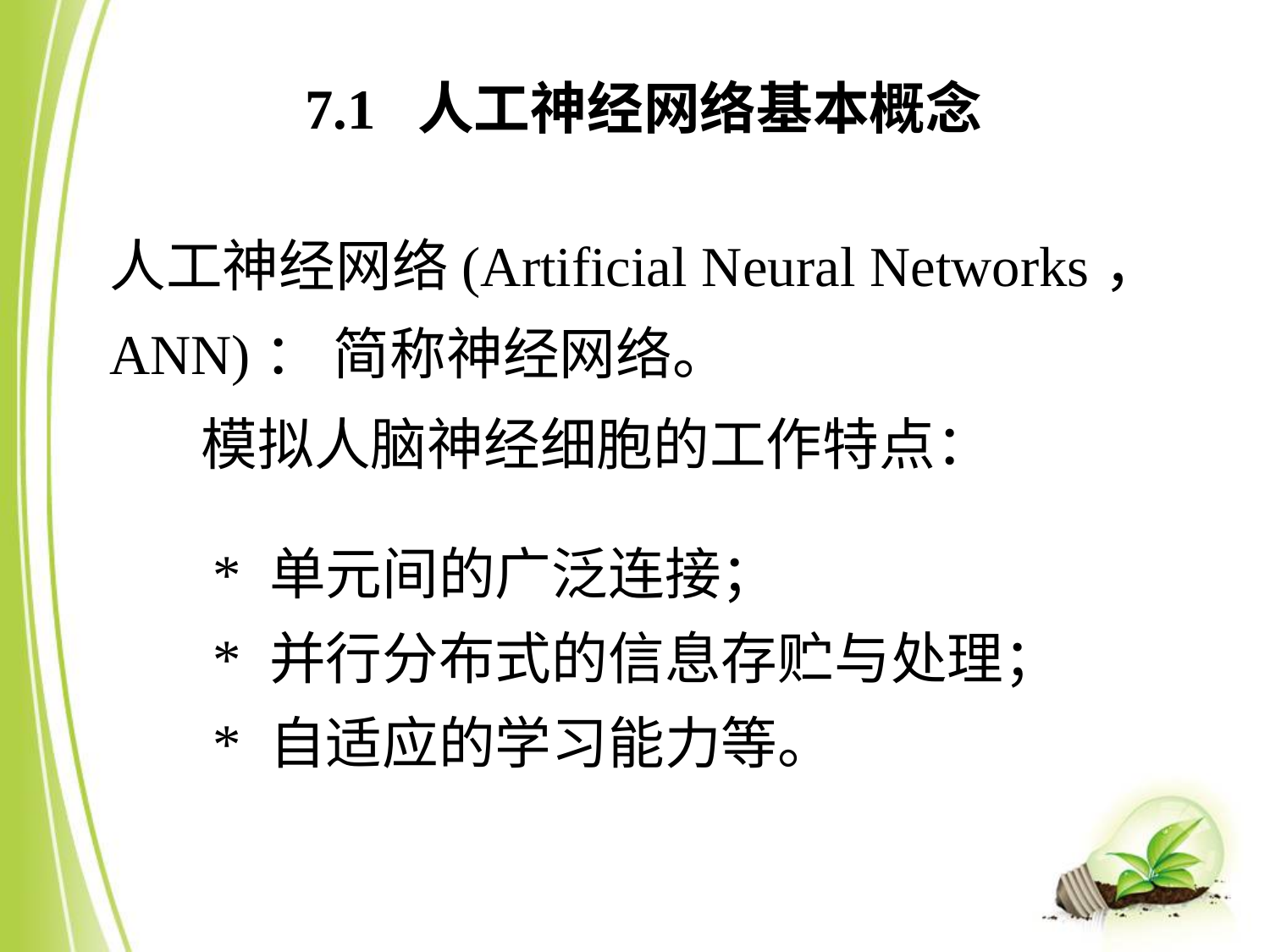

7.1  人工神经网络基本概念
人工神经网络(Artificial Neural Networks，ANN)： 简称神经网络。
模拟人脑神经细胞的工作特点：
* 单元间的广泛连接；
* 并行分布式的信息存贮与处理；
* 自适应的学习能力等。